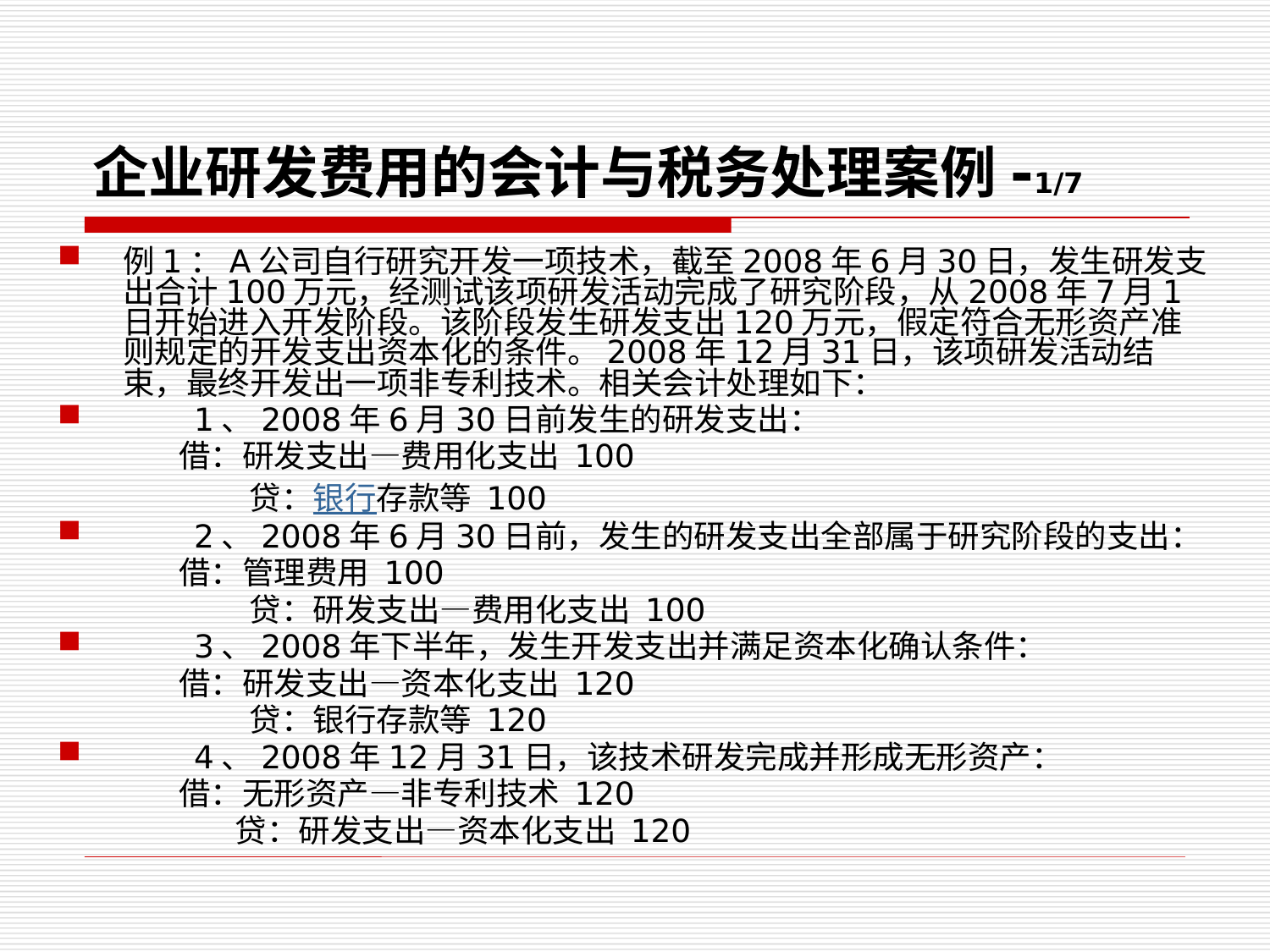

# 企业研发费用的会计与税务处理案例-1/7

例1：A公司自行研究开发一项技术，截至2008年6月30日，发生研发支出合计100万元，经测试该项研发活动完成了研究阶段，从2008年7月1日开始进入开发阶段。该阶段发生研发支出120万元，假定符合无形资产准则规定的开发支出资本化的条件。2008年12月31日，该项研发活动结束，最终开发出一项非专利技术。相关会计处理如下：
　　1、2008年6月30日前发生的研发支出：
　　        借：研发支出—费用化支出 100
　　　         　贷：银行存款等 100
　　2、2008年6月30日前，发生的研发支出全部属于研究阶段的支出：
　　        借：管理费用 100
　　　         　贷：研发支出—费用化支出 100
　　3、2008年下半年，发生开发支出并满足资本化确认条件：
　　        借：研发支出—资本化支出 120
　　　         　贷：银行存款等 120
　　4、2008年12月31日，该技术研发完成并形成无形资产：
　　        借：无形资产—非专利技术 120
　　　       　贷：研发支出—资本化支出 120